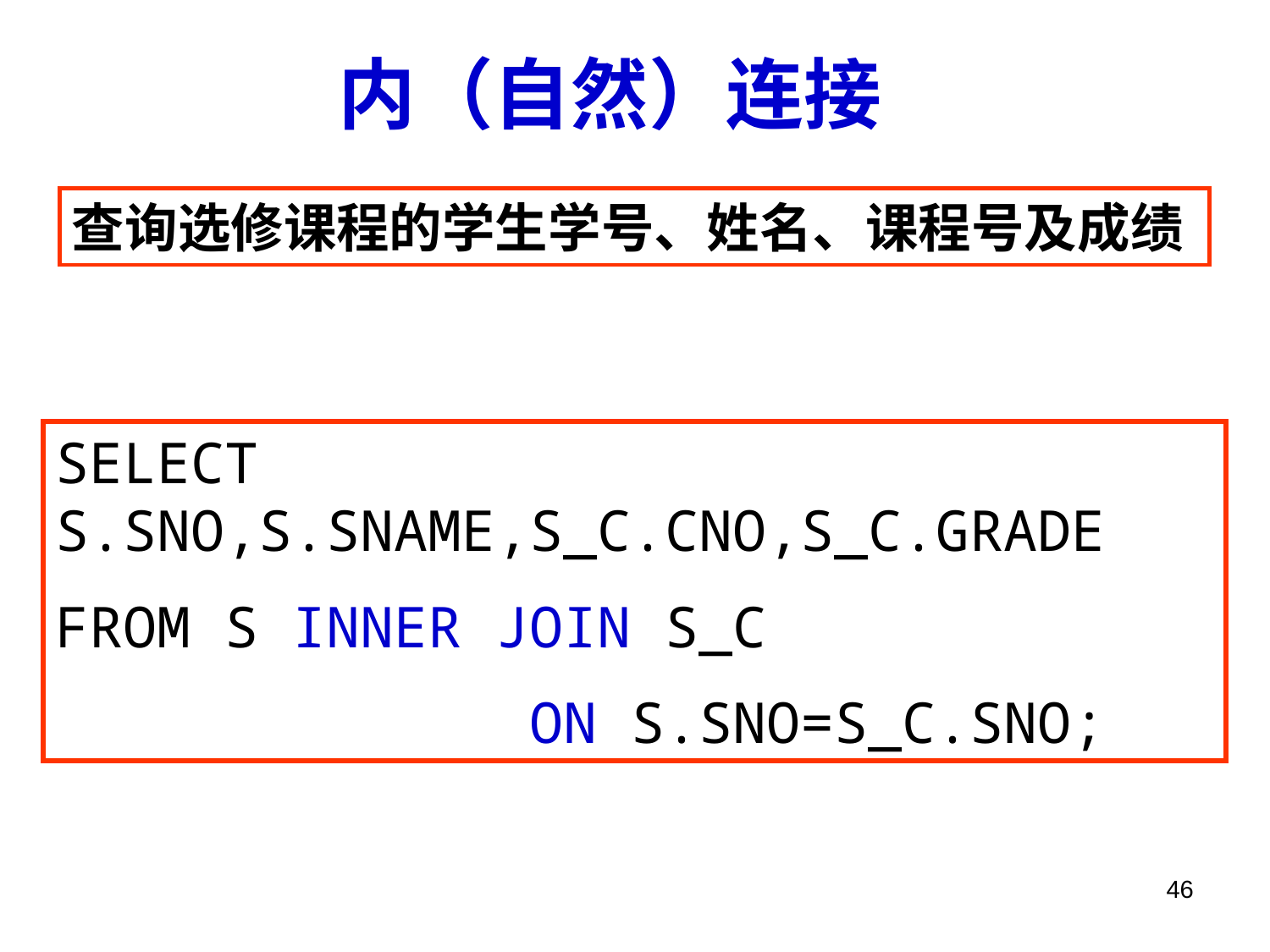

# 内（自然）连接
查询选修课程的学生学号、姓名、课程号及成绩
SELECT S.SNO,S.SNAME,S_C.CNO,S_C.GRADE
FROM S INNER JOIN S_C
              ON S.SNO=S_C.SNO;
46